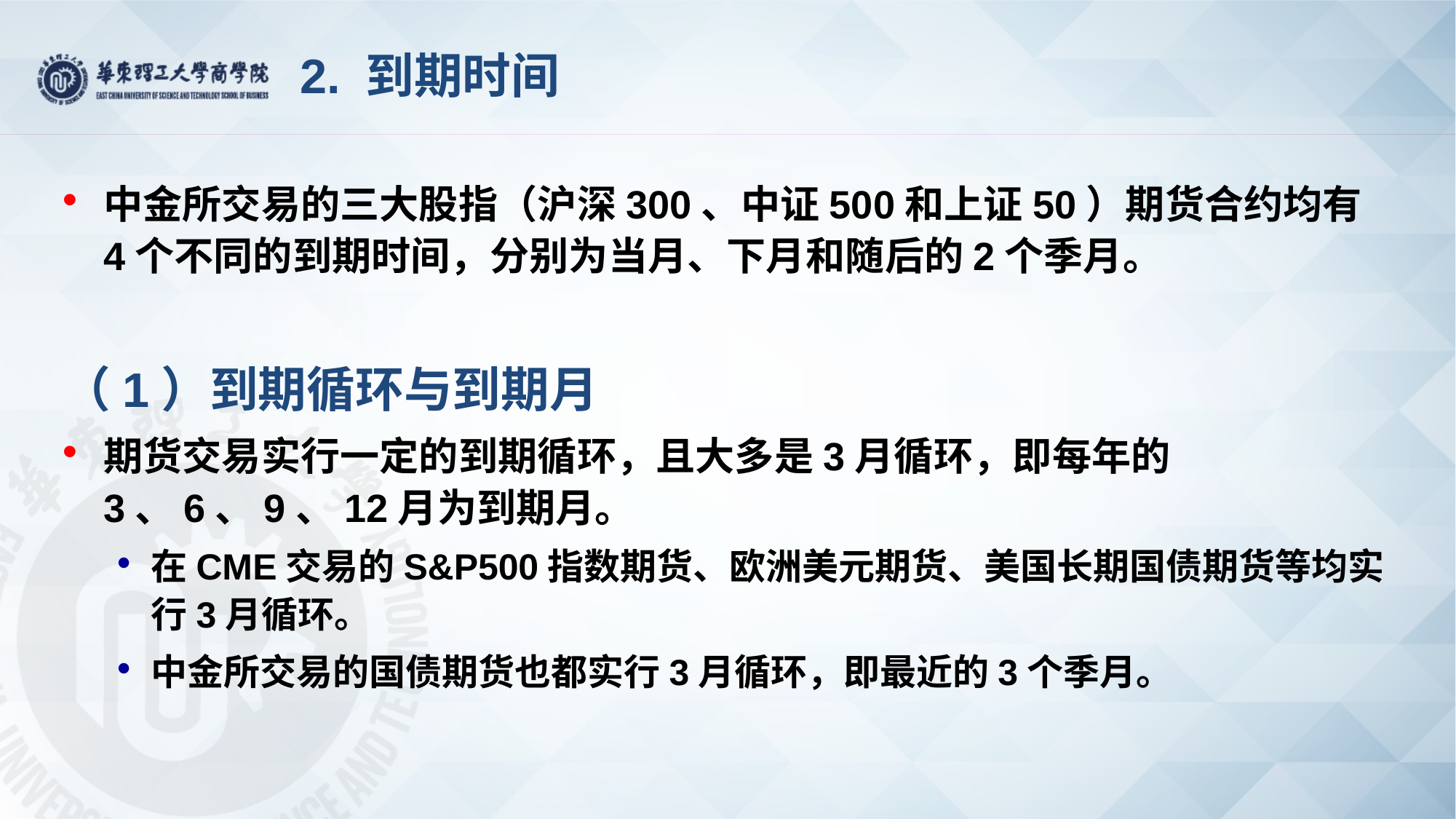

# 2. 到期时间
中金所交易的三大股指（沪深300、中证500和上证50）期货合约均有4个不同的到期时间，分别为当月、下月和随后的2个季月。

（1）到期循环与到期月
期货交易实行一定的到期循环，且大多是3月循环，即每年的3、6、9、12月为到期月。
在CME交易的S&P500指数期货、欧洲美元期货、美国长期国债期货等均实行3月循环。
中金所交易的国债期货也都实行3月循环，即最近的3个季月。